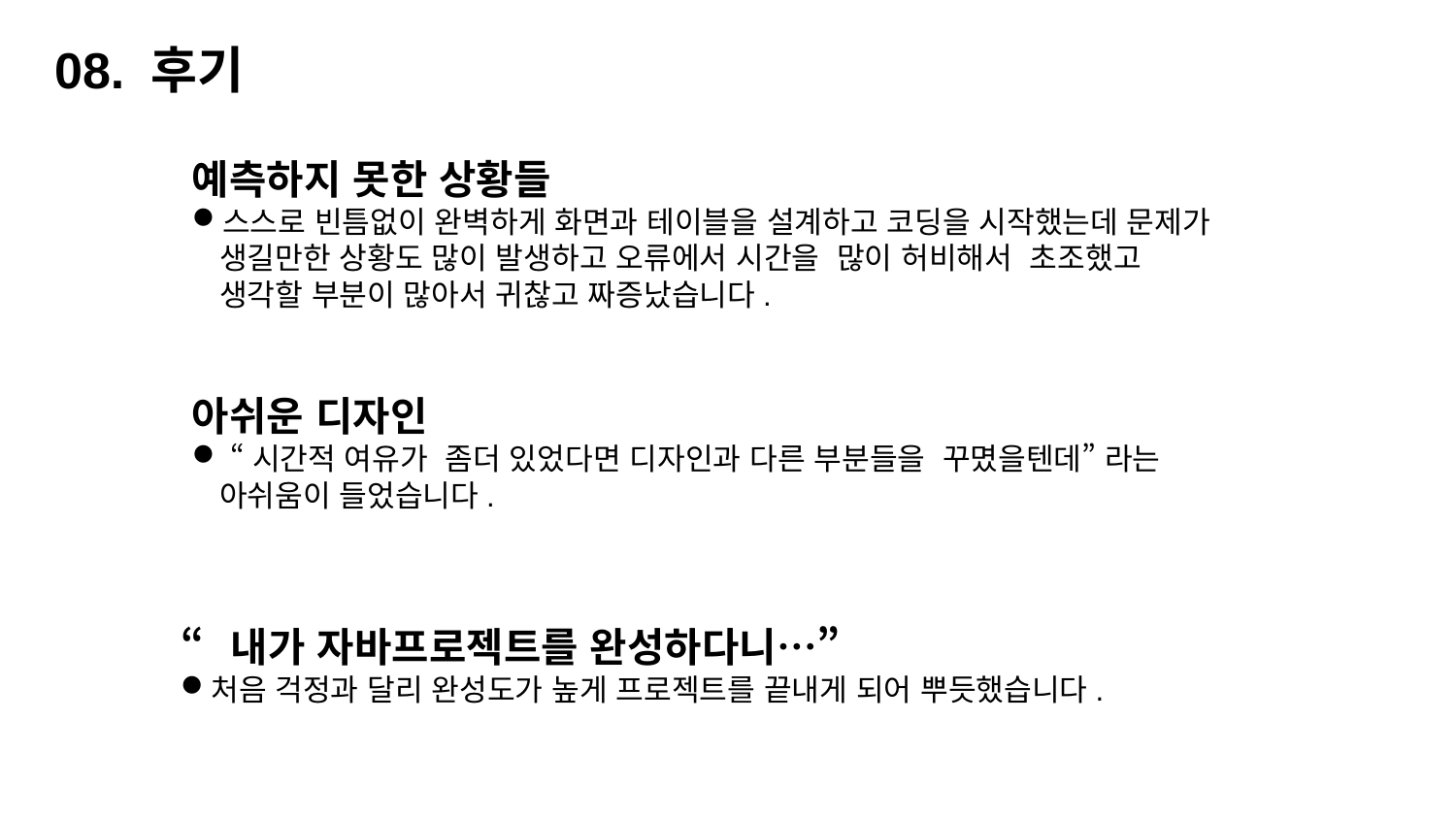

08. 후기
예측하지 못한 상황들
스스로 빈틈없이 완벽하게 화면과 테이블을 설계하고 코딩을 시작했는데 문제가 생길만한 상황도 많이 발생하고 오류에서 시간을  많이 허비해서  초조했고 생각할 부분이 많아서 귀찮고 짜증났습니다.
아쉬운 디자인
 “시간적 여유가  좀더 있었다면 디자인과 다른 부분들을  꾸몄을텐데” 라는 아쉬움이 들었습니다.
“내가 자바프로젝트를 완성하다니…”
처음 걱정과 달리 완성도가 높게 프로젝트를 끝내게 되어 뿌듯했습니다.